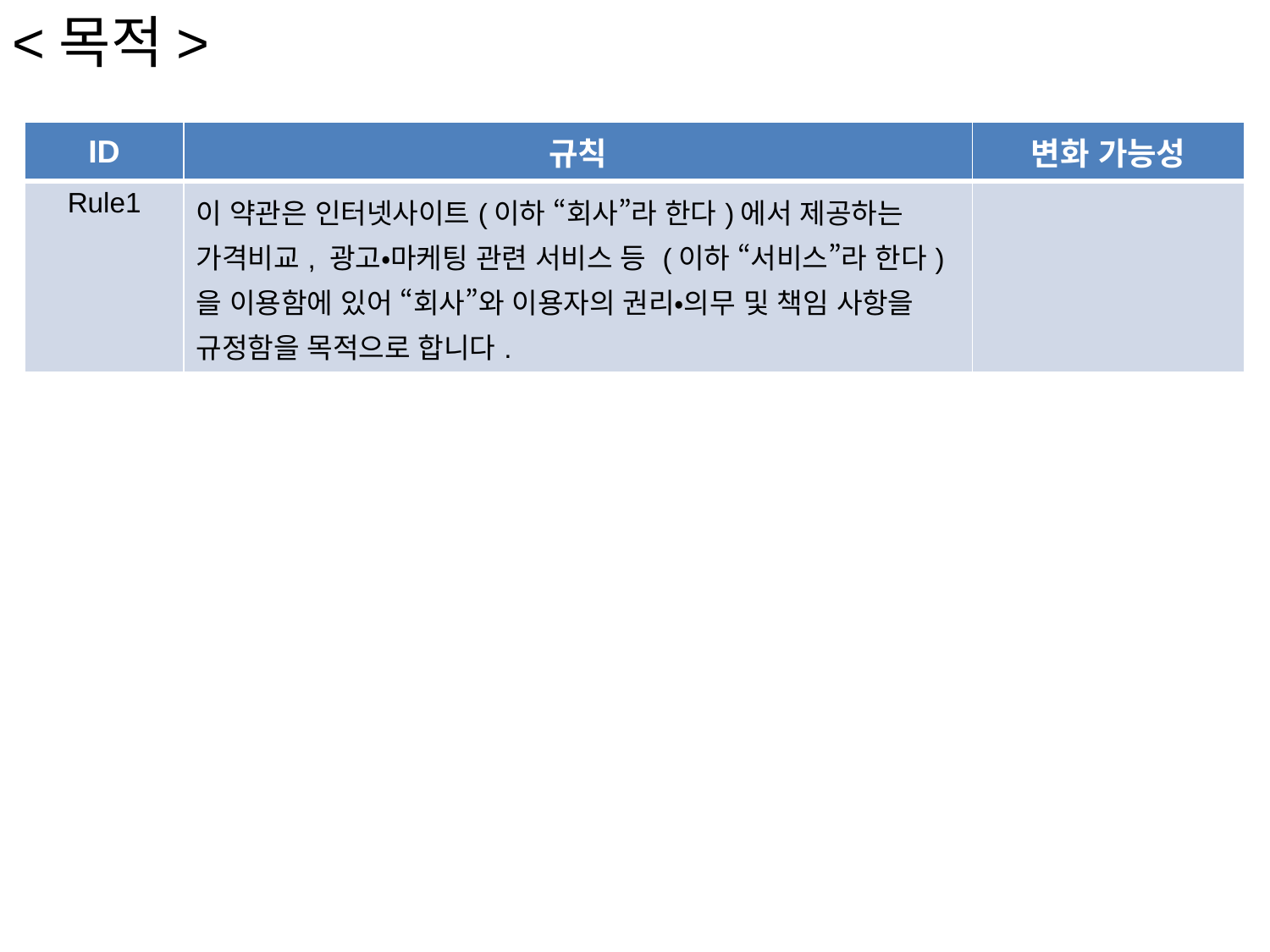

<목적>
| ID | 규칙 | 변화 가능성 |
| --- | --- | --- |
| Rule1 | 이 약관은 인터넷사이트(이하 “회사”라 한다)에서 제공하는 가격비교, 광고•마케팅 관련 서비스 등 (이하 “서비스”라 한다)을 이용함에 있어 “회사”와 이용자의 권리•의무 및 책임 사항을 규정함을 목적으로 합니다. |  |